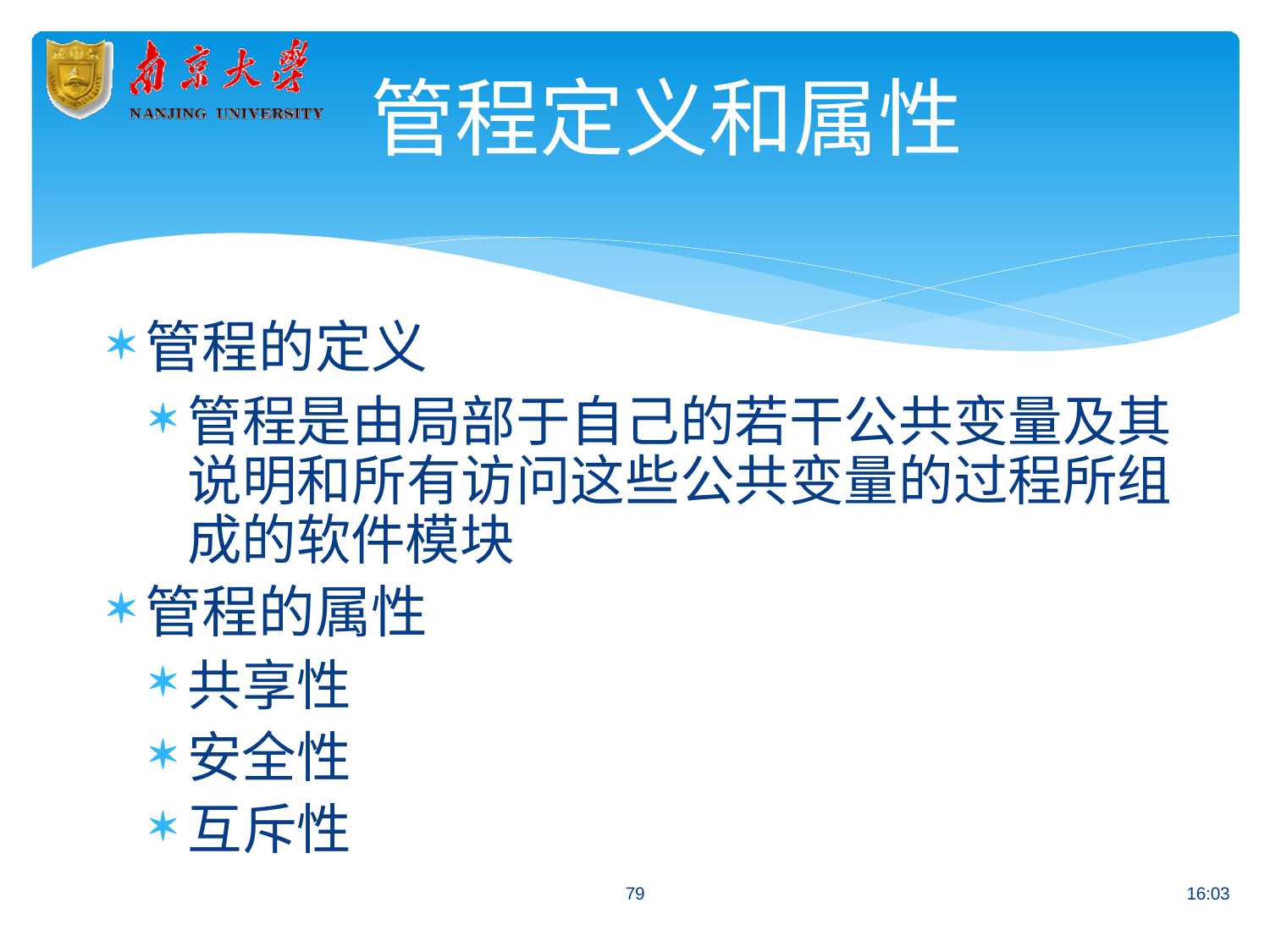

# 管程定义和属性

管程的定义
管程是由局部于自己的若干公共变量及其 说明和所有访问这些公共变量的过程所组 成的软件模块
管程的属性
共享性
安全性
互斥性
79
16:03